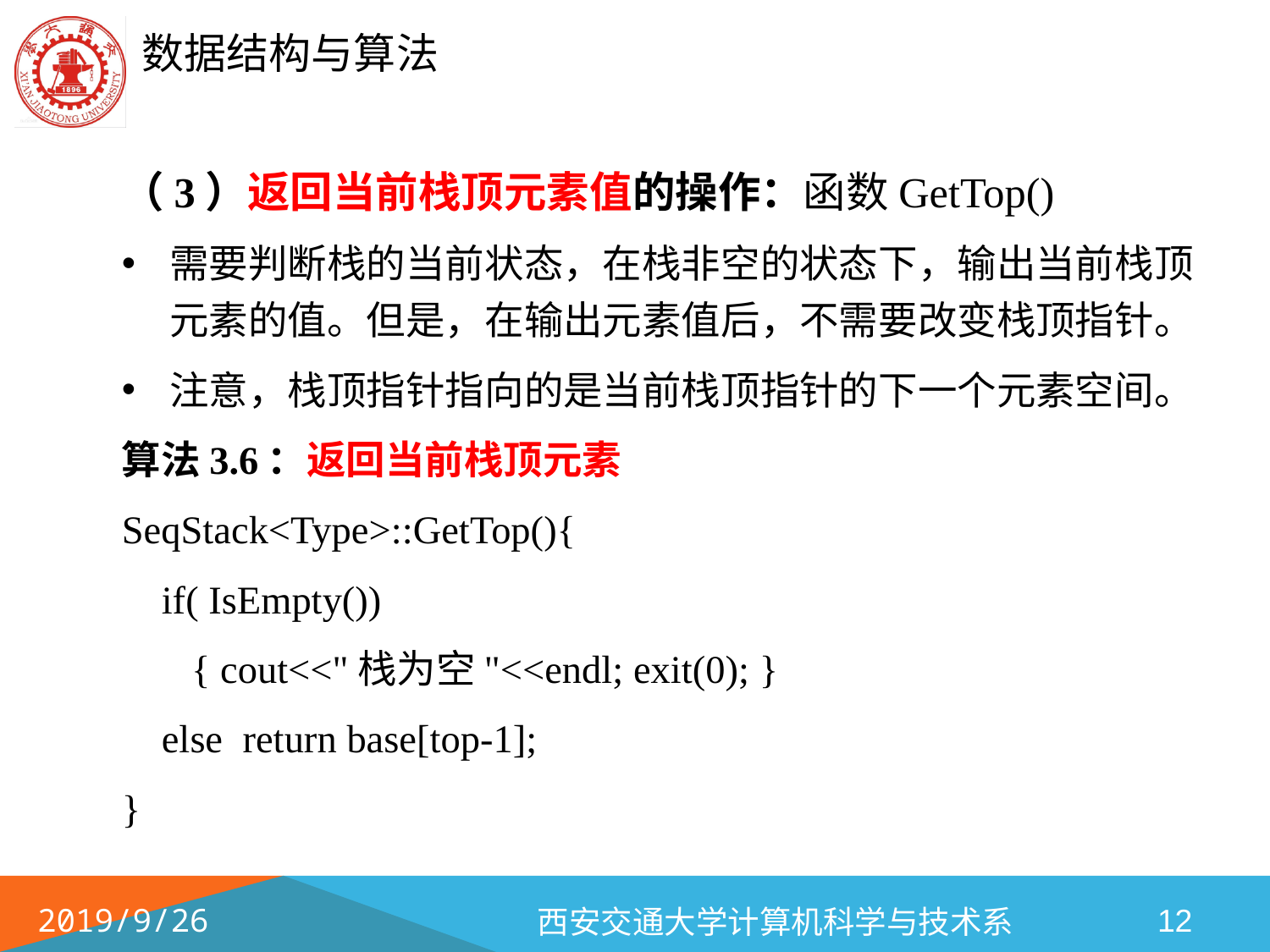

（3）返回当前栈顶元素值的操作：函数GetTop()
需要判断栈的当前状态，在栈非空的状态下，输出当前栈顶元素的值。但是，在输出元素值后，不需要改变栈顶指针。
注意，栈顶指针指向的是当前栈顶指针的下一个元素空间。
算法3.6：返回当前栈顶元素
SeqStack<Type>::GetTop(){
    if( IsEmpty())
       { cout<<"栈为空"<<endl; exit(0); }
    else  return base[top-1];
}